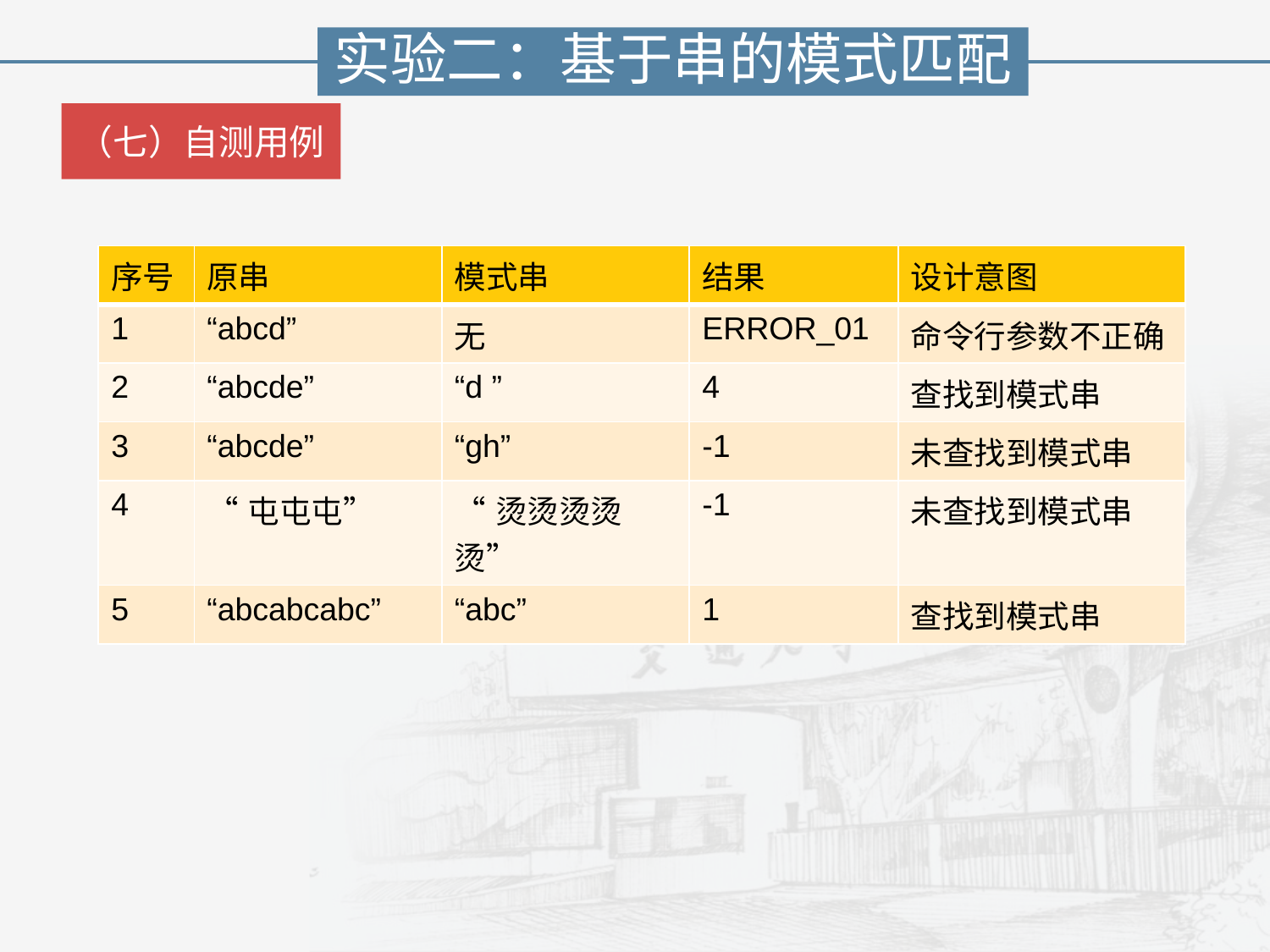

实验二：基于串的模式匹配
（七）自测用例
| 序号 | 原串 | 模式串 | 结果 | 设计意图 |
| --- | --- | --- | --- | --- |
| 1 | “abcd” | 无 | ERROR\_01 | 命令行参数不正确 |
| 2 | “abcde” | “d ” | 4 | 查找到模式串 |
| 3 | “abcde” | “gh” | -1 | 未查找到模式串 |
| 4 | “屯屯屯” | “烫烫烫烫烫” | -1 | 未查找到模式串 |
| 5 | “abcabcabc” | “abc” | 1 | 查找到模式串 |